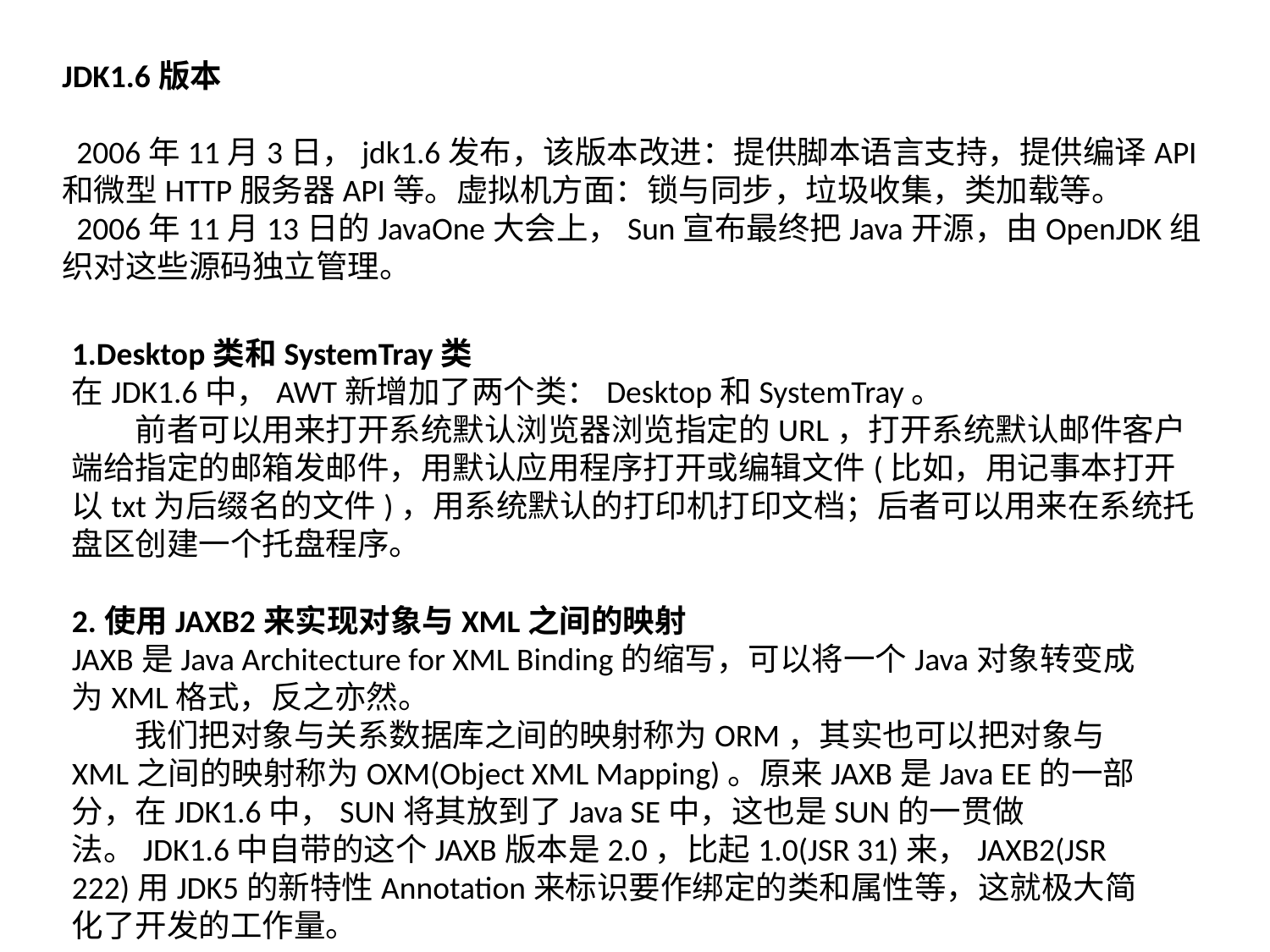

JDK1.6版本

  2006年11月3日，jdk1.6发布，该版本改进：提供脚本语言支持，提供编译API和微型HTTP服务器API等。虚拟机方面：锁与同步，垃圾收集，类加载等。
  2006年11月13日的JavaOne大会上，Sun宣布最终把Java开源，由OpenJDK组织对这些源码独立管理。
1.Desktop类和SystemTray类
在JDK1.6中，AWT新增加了两个类：Desktop和SystemTray。
　　前者可以用来打开系统默认浏览器浏览指定的URL，打开系统默认邮件客户端给指定的邮箱发邮件，用默认应用程序打开或编辑文件(比如，用记事本打开以txt为后缀名的文件)，用系统默认的打印机打印文档；后者可以用来在系统托盘区创建一个托盘程序。
2.使用JAXB2来实现对象与XML之间的映射
JAXB是Java Architecture for XML Binding的缩写，可以将一个Java对象转变成为XML格式，反之亦然。
　　我们把对象与关系数据库之间的映射称为ORM，其实也可以把对象与XML之间的映射称为OXM(Object XML Mapping)。原来JAXB是Java EE的一部分，在JDK1.6中，SUN将其放到了Java SE中，这也是SUN的一贯做法。JDK1.6中自带的这个JAXB版本是2.0，比起1.0(JSR 31)来，JAXB2(JSR 222)用JDK5的新特性Annotation来标识要作绑定的类和属性等，这就极大简化了开发的工作量。